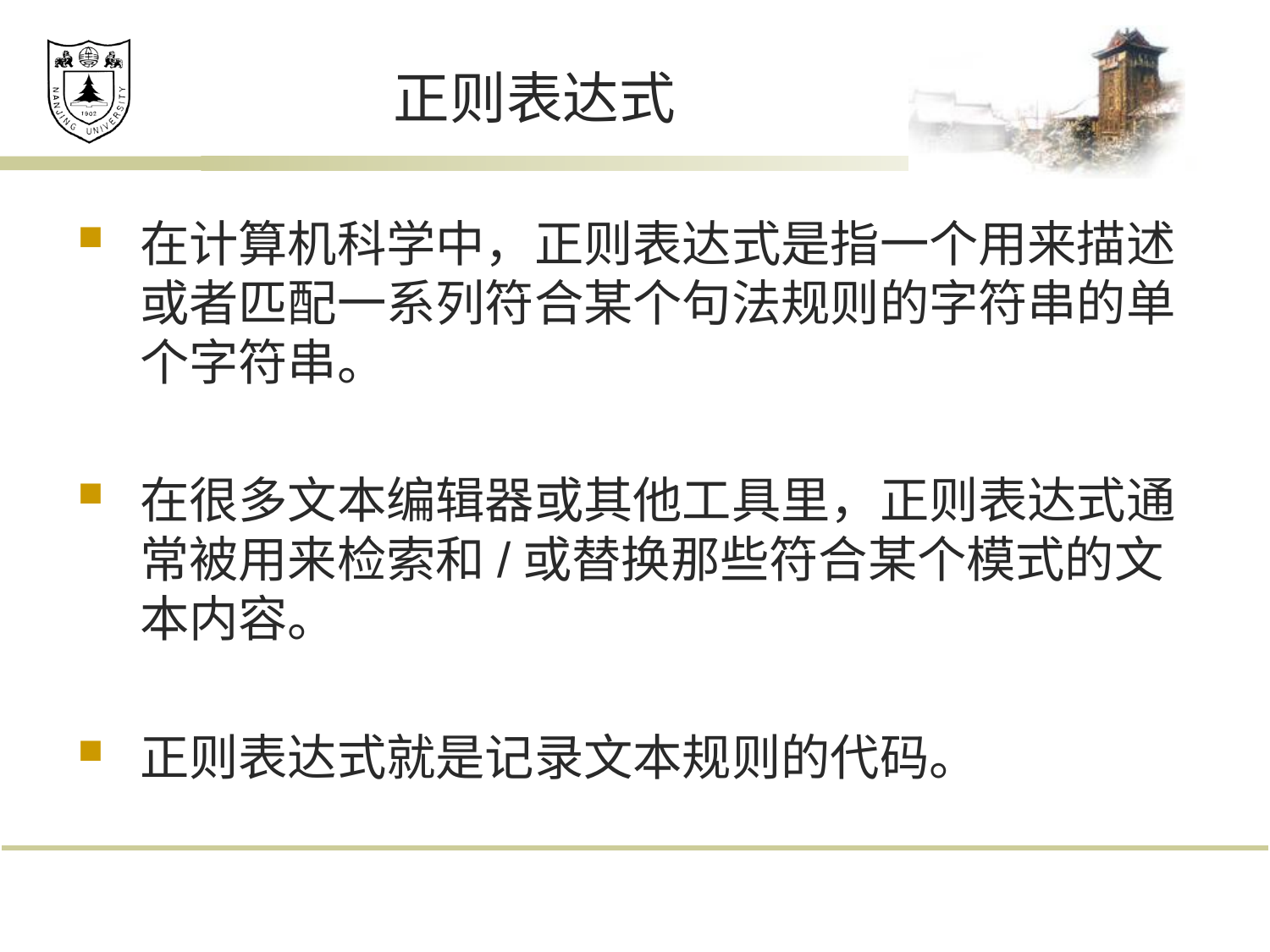

# 正则表达式
在计算机科学中，正则表达式是指一个用来描述或者匹配一系列符合某个句法规则的字符串的单个字符串。

在很多文本编辑器或其他工具里，正则表达式通常被用来检索和/或替换那些符合某个模式的文本内容。

正则表达式就是记录文本规则的代码。